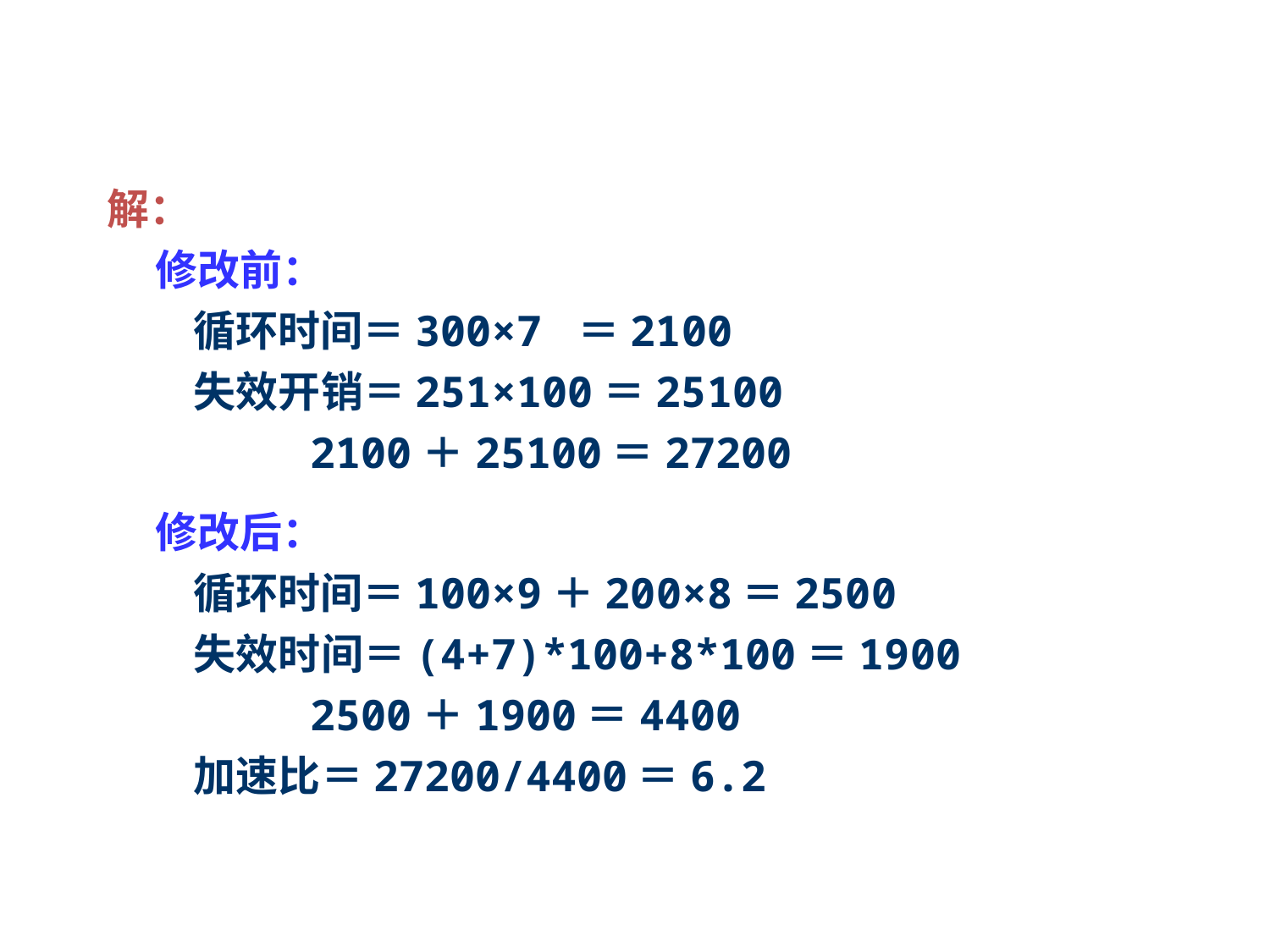

解：
    修改前：
        循环时间＝300×7 ＝2100
        失效开销＝251×100＝25100
        2100＋25100＝27200
    修改后：
        循环时间＝100×9＋200×8＝2500
        失效时间＝(4+7)*100+8*100＝1900
        2500＋1900＝4400
        加速比＝27200/4400＝6.2